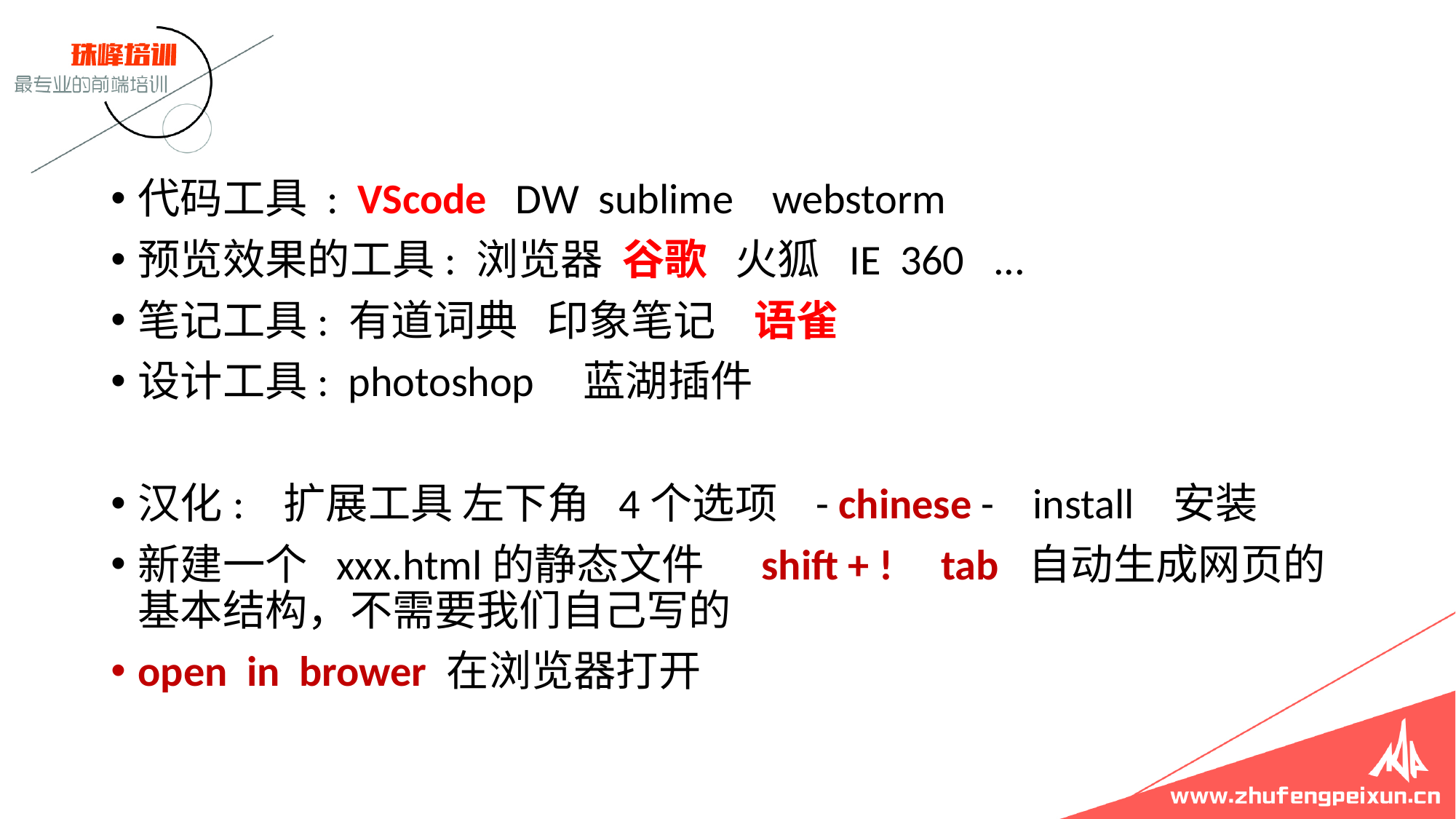

代码工具 :  VScode   DW  sublime    webstorm
预览效果的工具: 浏览器  谷歌   火狐  IE  360   ...
笔记工具: 有道词典   印象笔记    语雀
设计工具:  photoshop    蓝湖插件

汉化:   扩展工具 左下角  4个选项   - chinese -    install   安装
新建一个  xxx.html的静态文件     shift + !     tab  自动生成网页的基本结构，不需要我们自己写的
open  in  brower 在浏览器打开